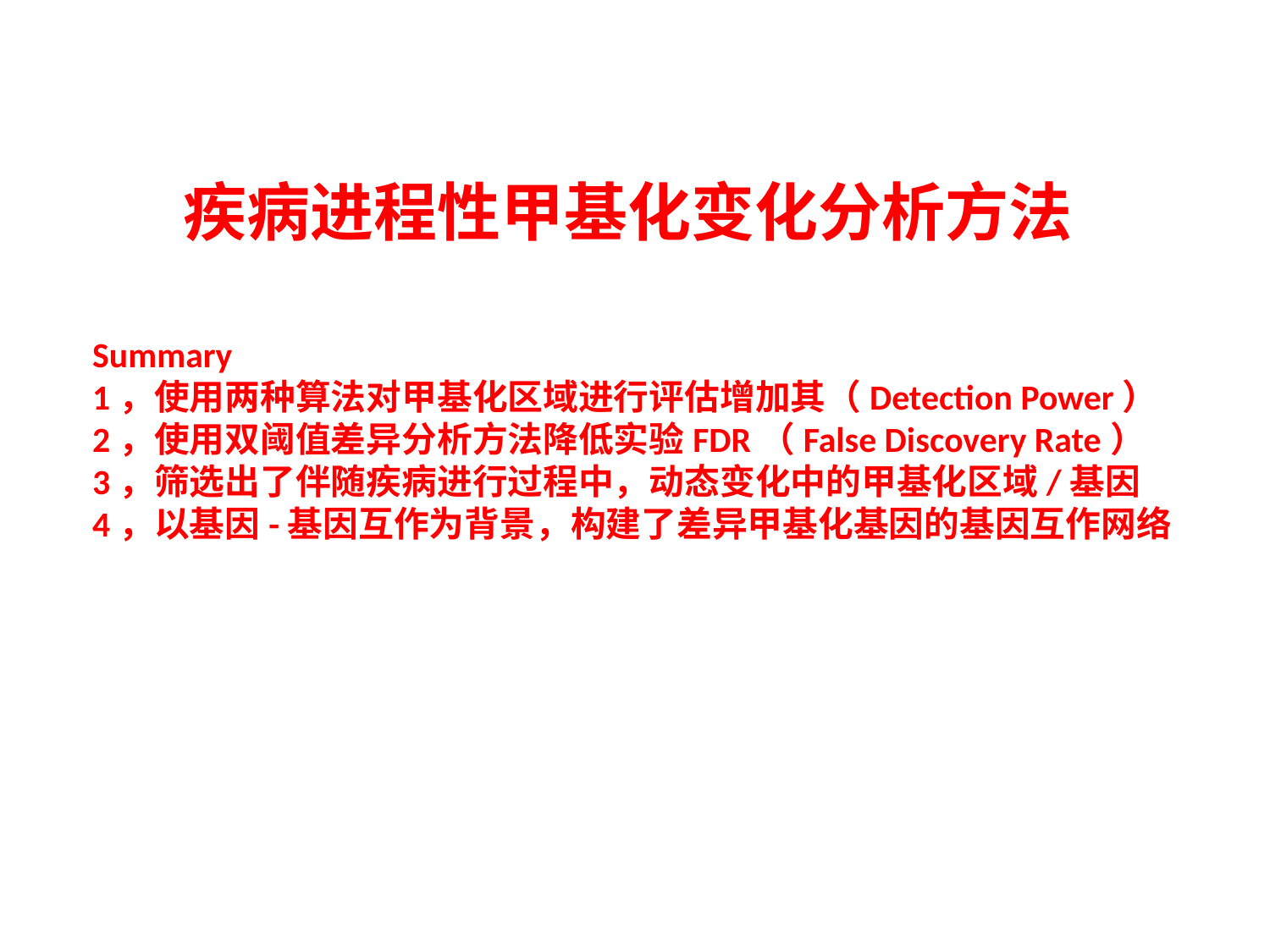

疾病进程性甲基化变化分析方法
Summary
1，使用两种算法对甲基化区域进行评估增加其（Detection Power）
2，使用双阈值差异分析方法降低实验FDR（False Discovery Rate）
3，筛选出了伴随疾病进行过程中，动态变化中的甲基化区域/基因
4，以基因-基因互作为背景，构建了差异甲基化基因的基因互作网络